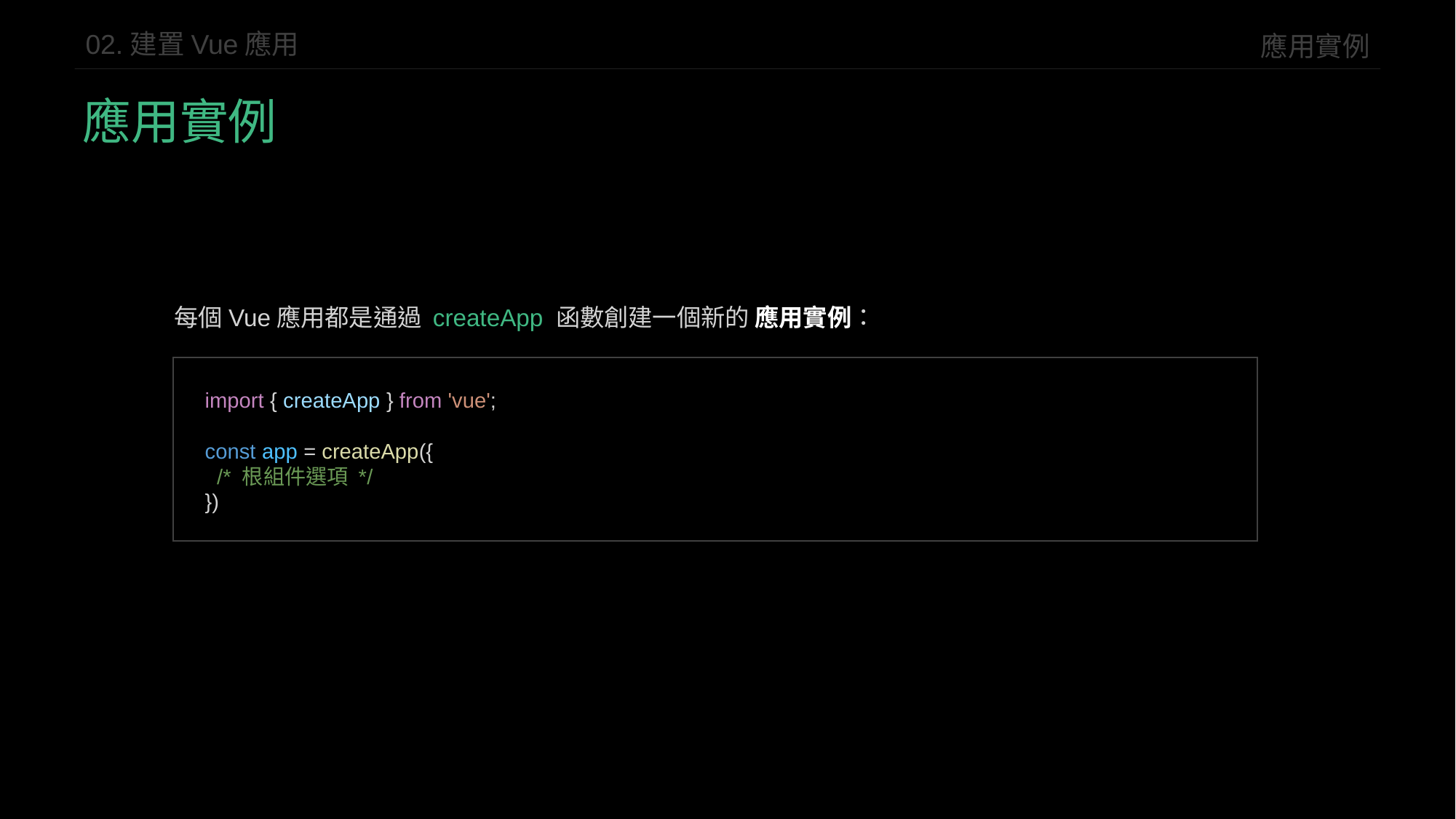

應用實例
02.建置Vue應用
應用實例
每個Vue應用都是通過 createApp 函數創建一個新的 應用實例：

import { createApp } from 'vue';
const app = createApp({
  /* 根組件選項 */
})